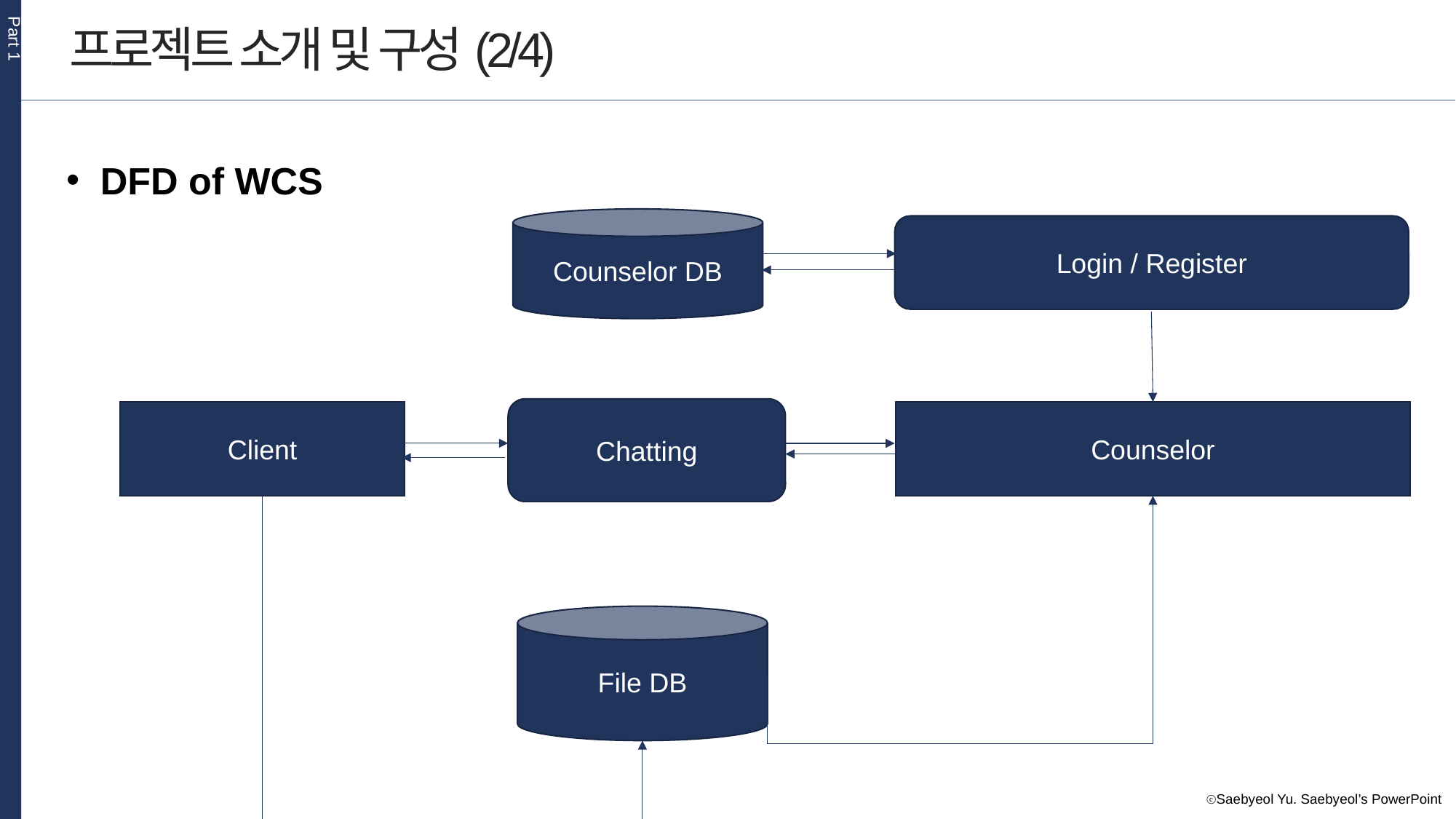

Part 1
프로젝트 소개 및 구성(2/4)
DFD of WCS

Counselor DB
Login / Register
1
주제를 입력하세요
2
주제를 입력하세요
Chatting
Client
Counselor
주제를 입력하세요
File DB